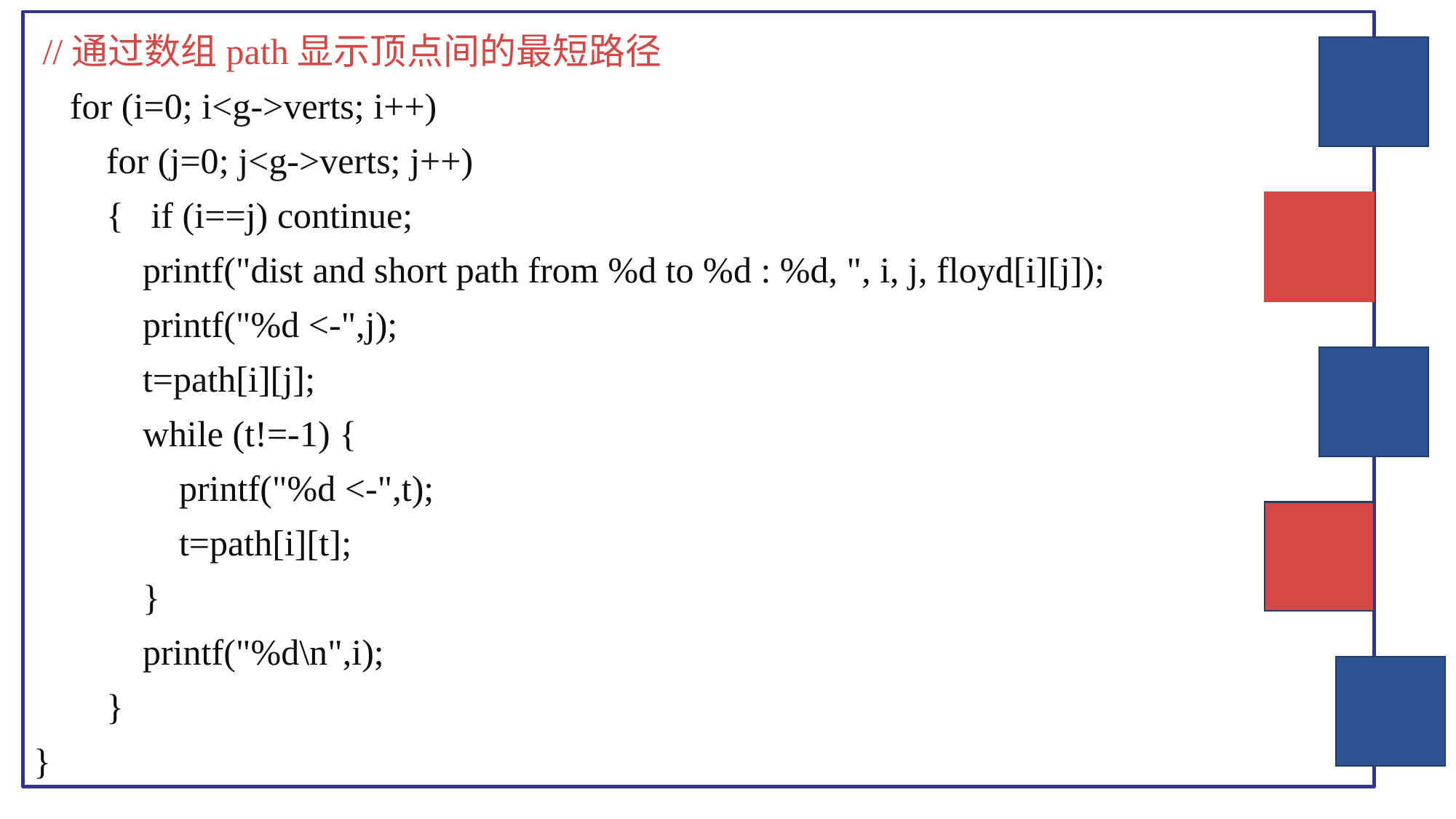

//通过数组path显示顶点间的最短路径
    for (i=0; i<g->verts; i++)
        for (j=0; j<g->verts; j++)
        {   if (i==j) continue;
            printf("dist and short path from %d to %d : %d, ", i, j, floyd[i][j]);
            printf("%d <-",j);
            t=path[i][j];
            while (t!=-1) {
                printf("%d <-",t);
                t=path[i][t];
            }
            printf("%d\n",i);
        }
}